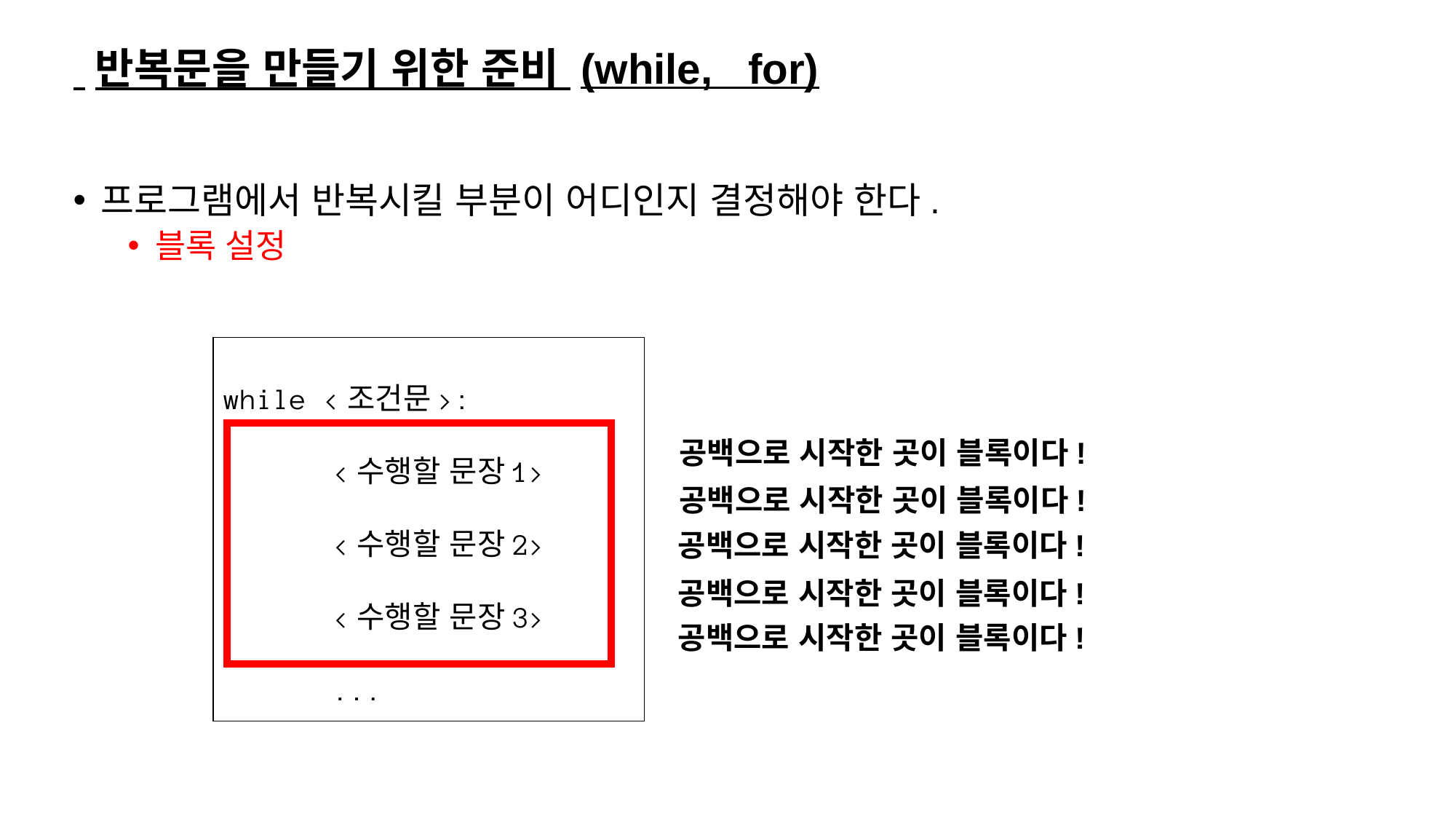

# 반복문을 만들기 위한 준비 (while,   for)

프로그램에서 반복시킬 부분이 어디인지 결정해야 한다.
블록 설정
while <조건문>:
	<수행할 문장1>
	<수행할 문장2>
	<수행할 문장3>
	...

공백으로 시작한 곳이 블록이다!
공백으로 시작한 곳이 블록이다!
공백으로 시작한 곳이 블록이다!
공백으로 시작한 곳이 블록이다!
공백으로 시작한 곳이 블록이다!